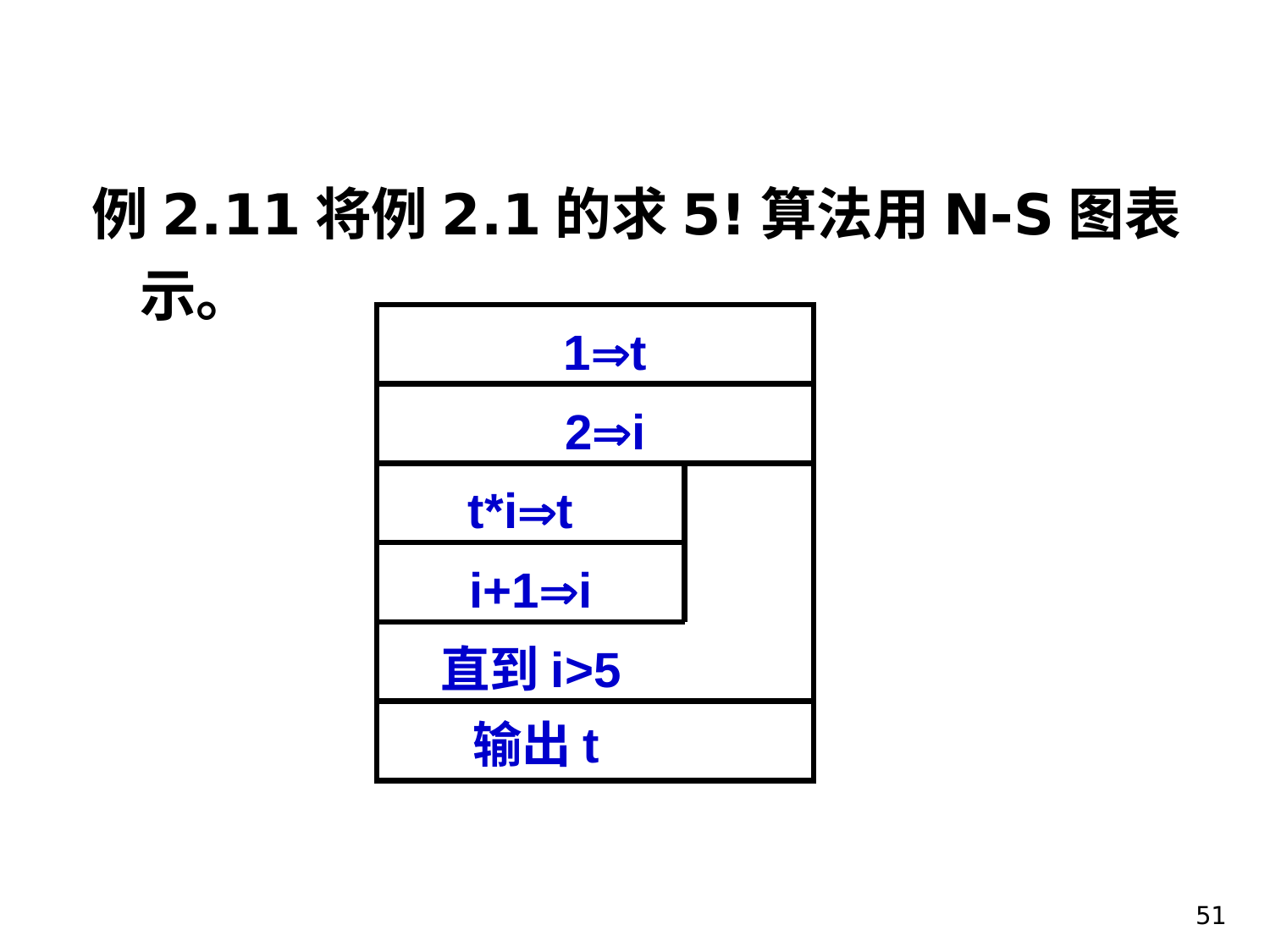

例2.11将例2.1的求5!算法用N-S图表示。

1⇒t
2⇒i
t*i⇒t
i+1⇒i
直到i>5
输出t
51